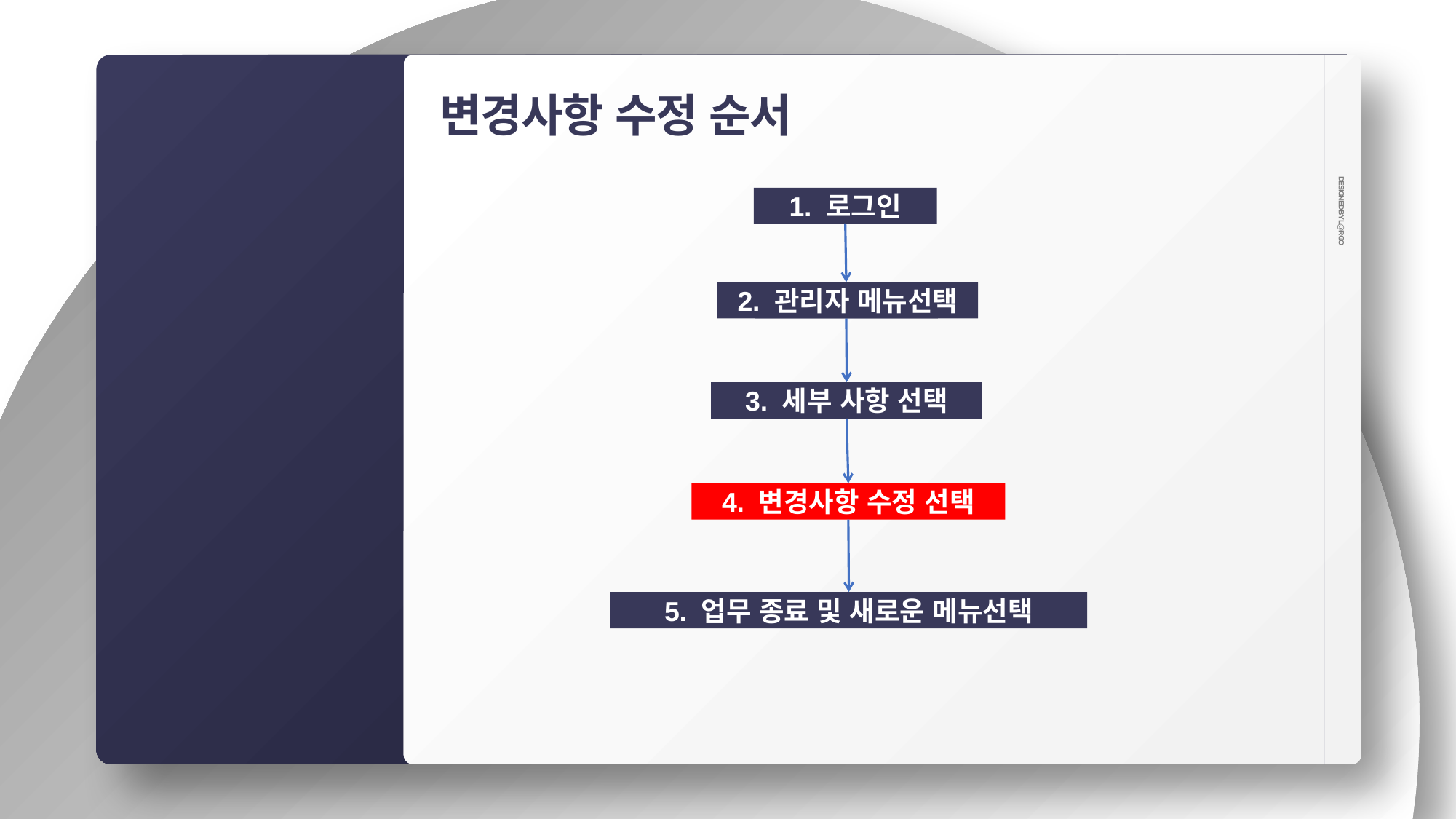

변경사항 수정 순서
1. 로그인
2. 관리자 메뉴선택
2. 메뉴선택
관리자
변경사항
수정
3. 세부 사항 선택
DESIGNED BY L@RGO
4. 변경사항 수정 선택
5. 업무 종료 및 새로운 메뉴선택